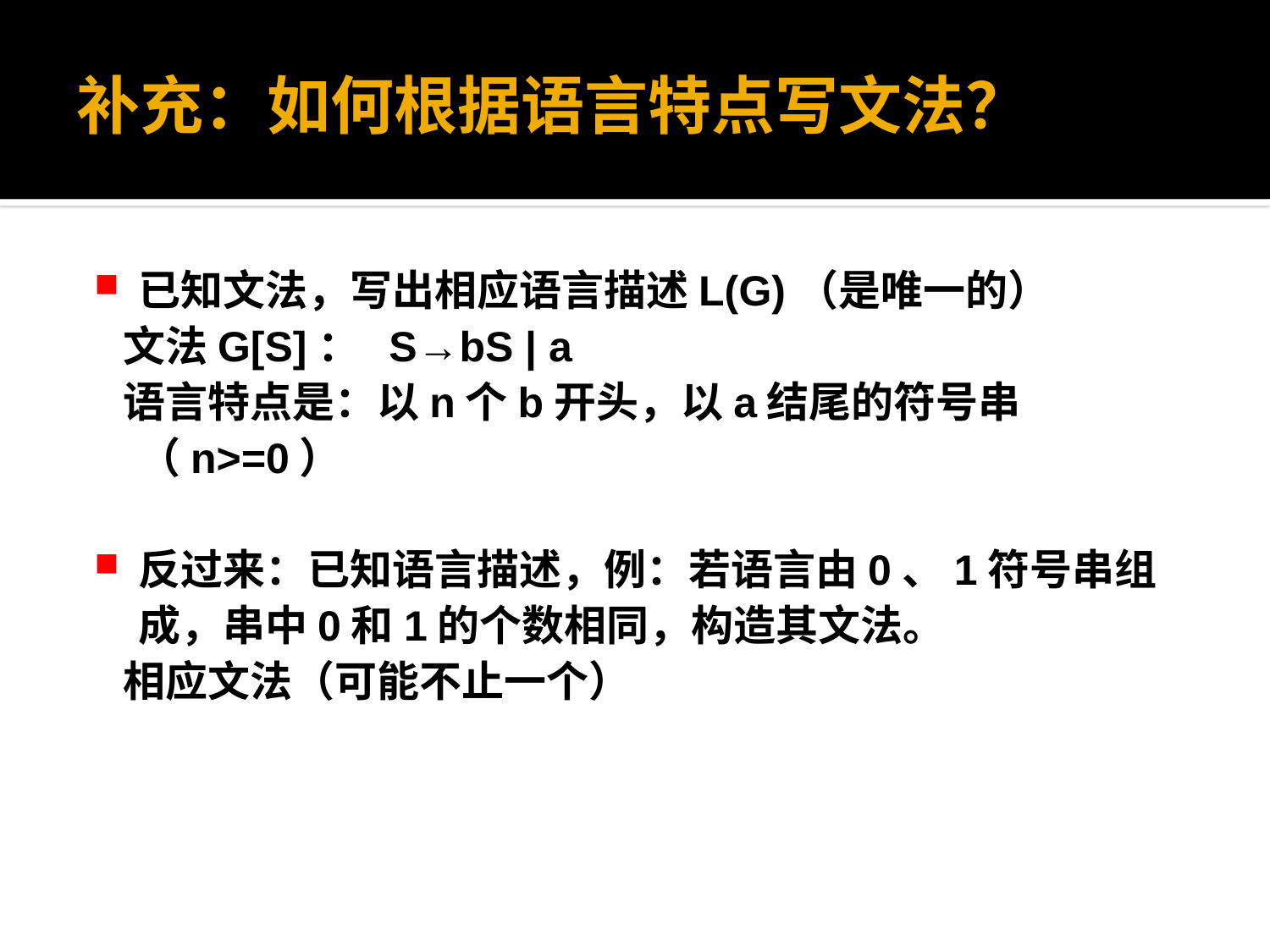

# 补充：如何根据语言特点写文法？
已知文法，写出相应语言描述L(G)（是唯一的）
  文法G[S]：  S→bS | a
  语言特点是：以n个b开头，以a结尾的符号串（n>=0）

反过来：已知语言描述，例：若语言由0、1符号串组成，串中0和1的个数相同，构造其文法。
  相应文法（可能不止一个）